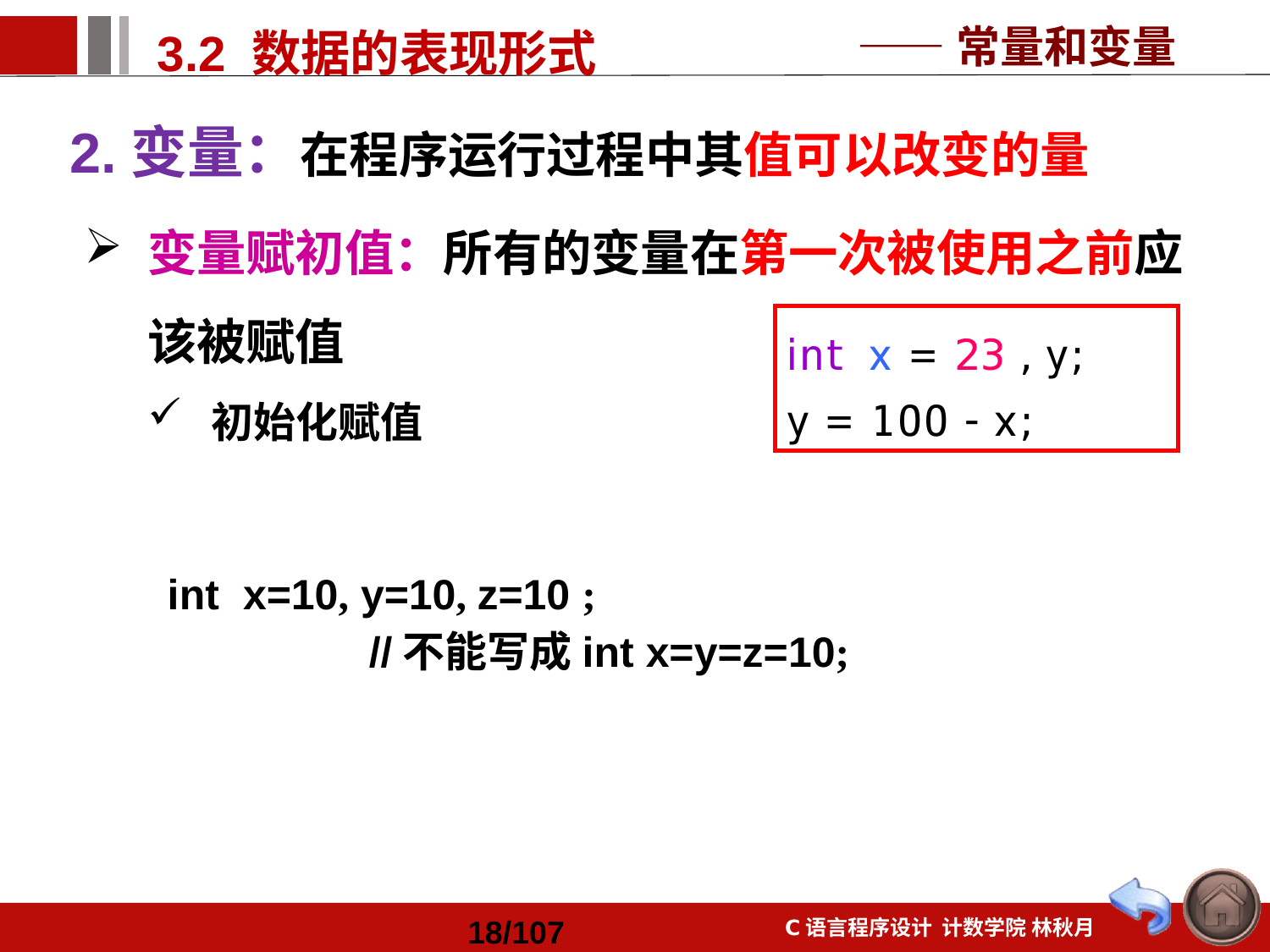

——常量和变量
2.变量：在程序运行过程中其值可以改变的量
变量赋初值：所有的变量在第一次被使用之前应该被赋值
初始化赋值
int  x = 23 , y;
y = 100 - x;
int  x=10, y=10, z=10 ;
                 //不能写成int x=y=z=10;